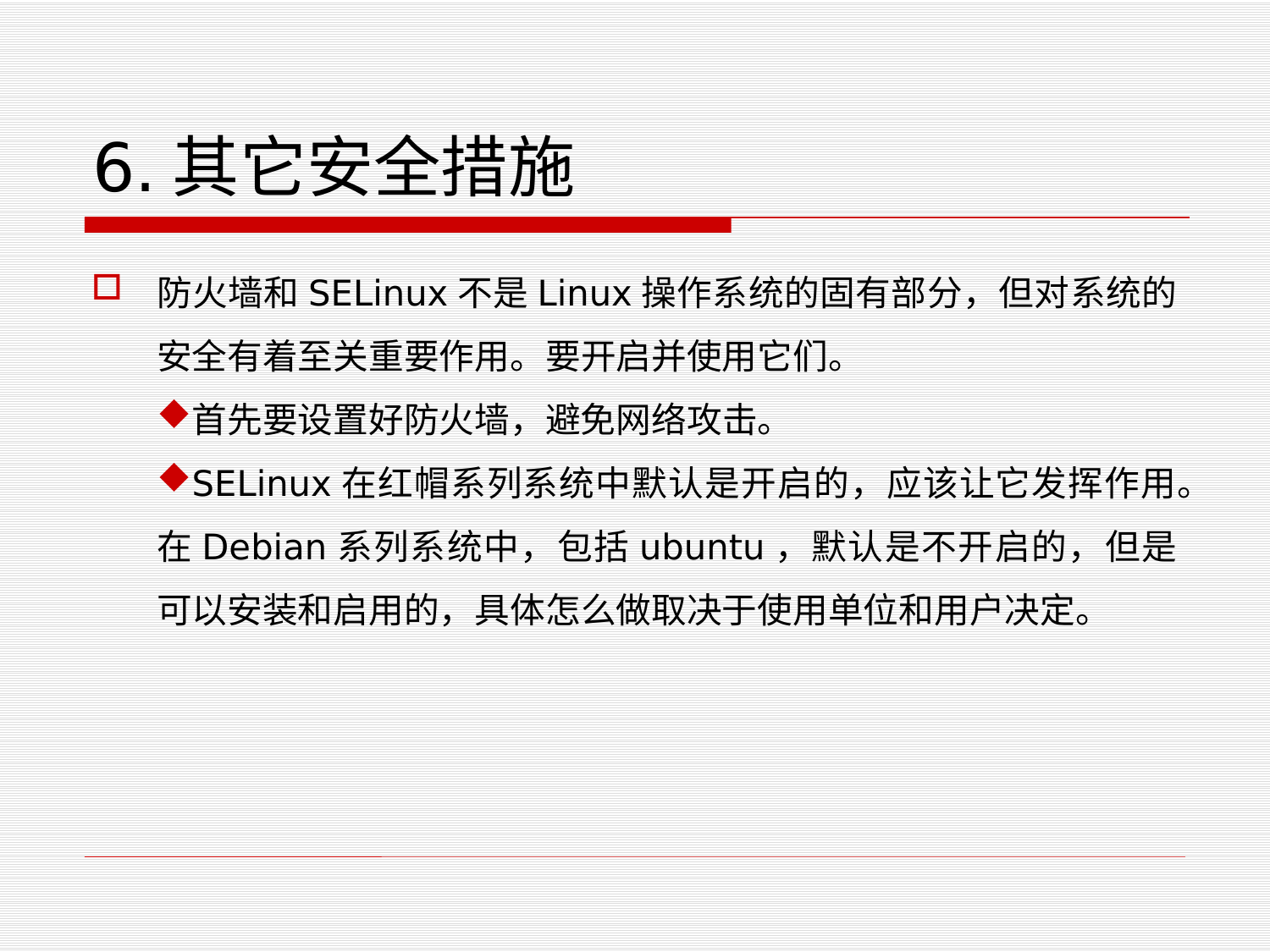

# 6.其它安全措施
防火墙和SELinux不是Linux操作系统的固有部分，但对系统的安全有着至关重要作用。要开启并使用它们。
首先要设置好防火墙，避免网络攻击。
SELinux在红帽系列系统中默认是开启的，应该让它发挥作用。在Debian系列系统中，包括ubuntu，默认是不开启的，但是可以安装和启用的，具体怎么做取决于使用单位和用户决定。